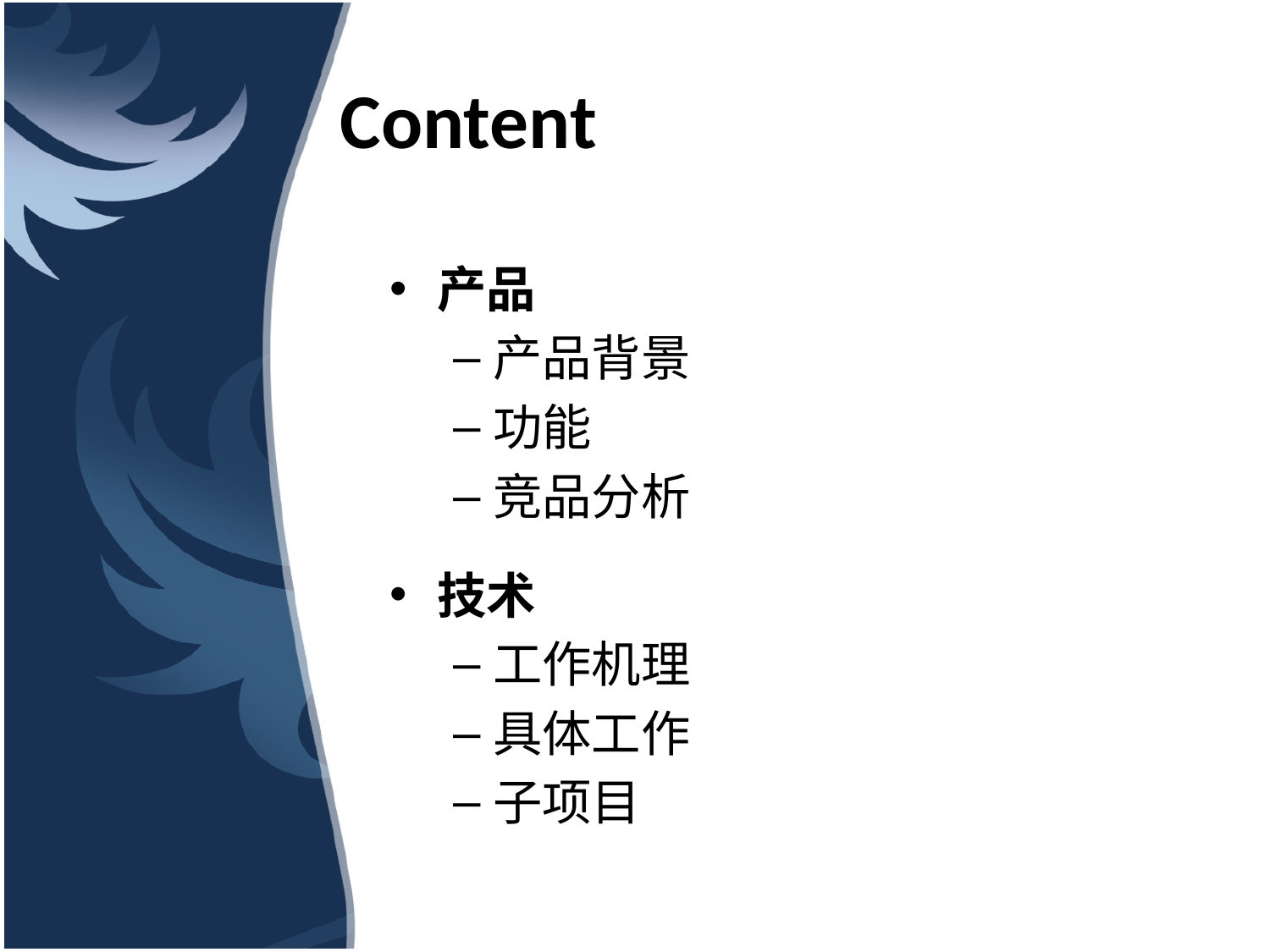

# Content
产品
产品背景
功能
竞品分析
技术
工作机理
具体工作
子项目